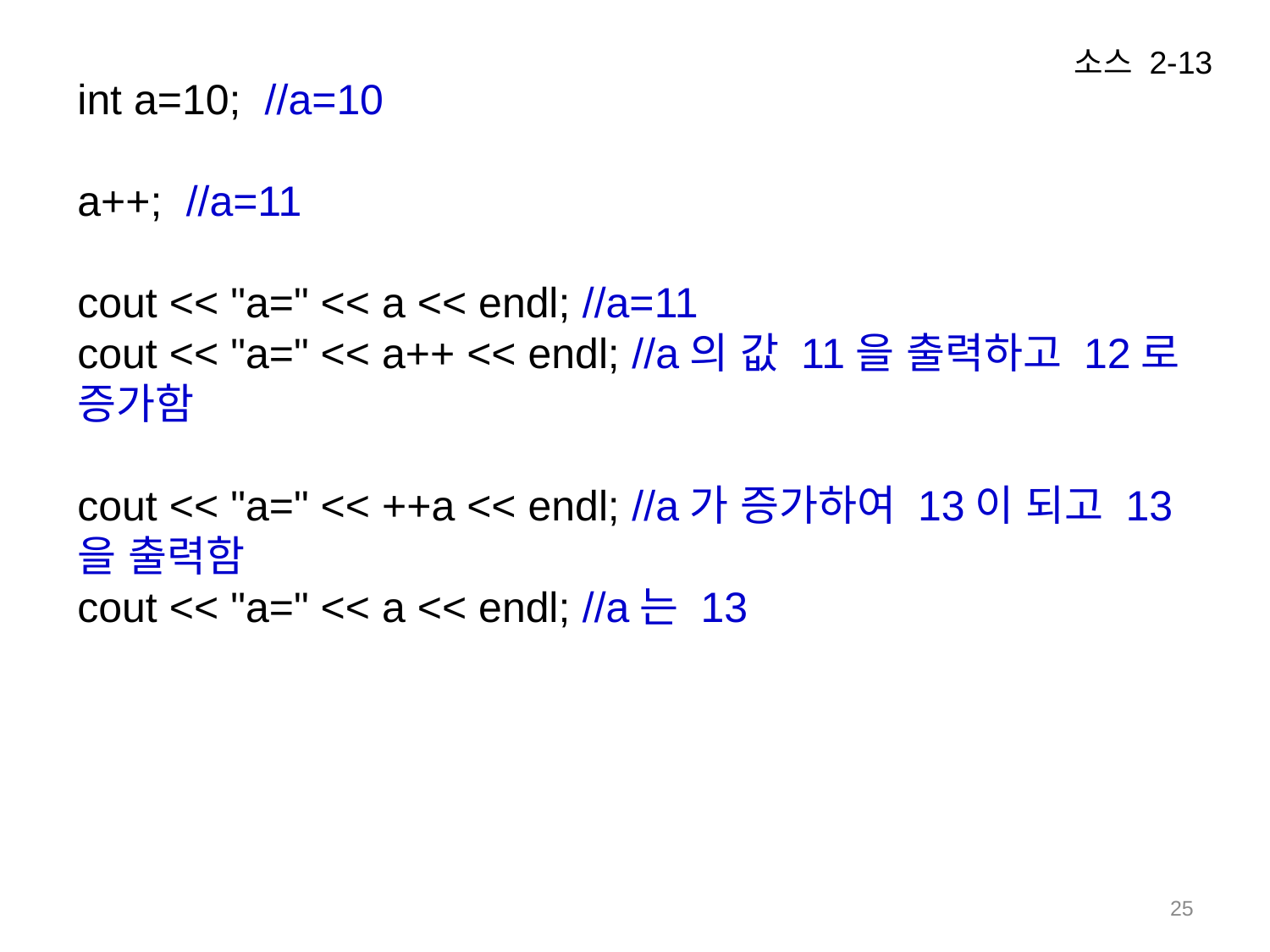

소스 2-13
int a=10;  //a=10

a++;  //a=11

cout << "a=" << a << endl; //a=11
cout << "a=" << a++ << endl; //a의 값 11을 출력하고 12로 증가함

cout << "a=" << ++a << endl; //a가 증가하여 13이 되고 13을 출력함
cout << "a=" << a << endl; //a는 13

25